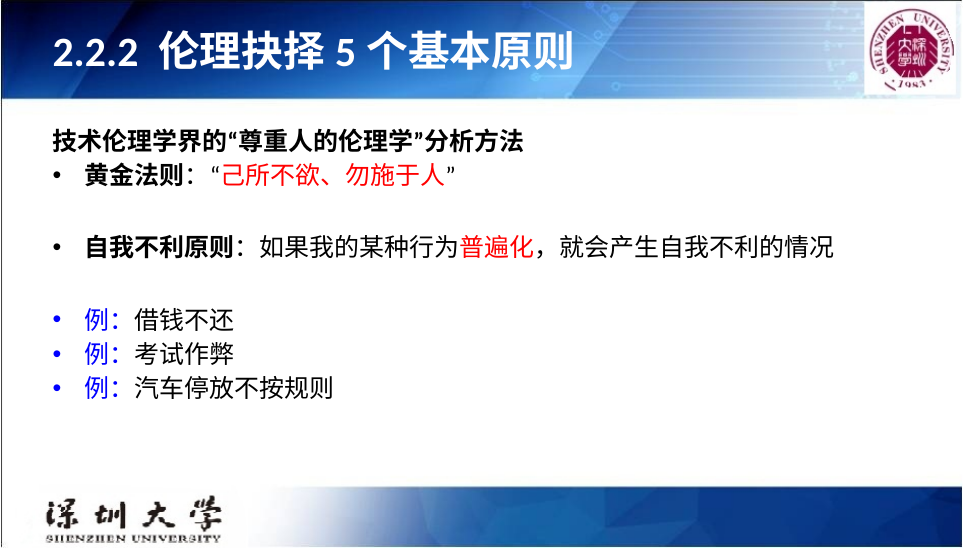

# 2.2.2 伦理抉择5个基本原则
技术伦理学界的“尊重人的伦理学”分析方法
黄金法则：“己所不欲、勿施于人”

自我不利原则：如果我的某种行为普遍化，就会产生自我不利的情况

例：借钱不还
例：考试作弊
例：汽车停放不按规则
74